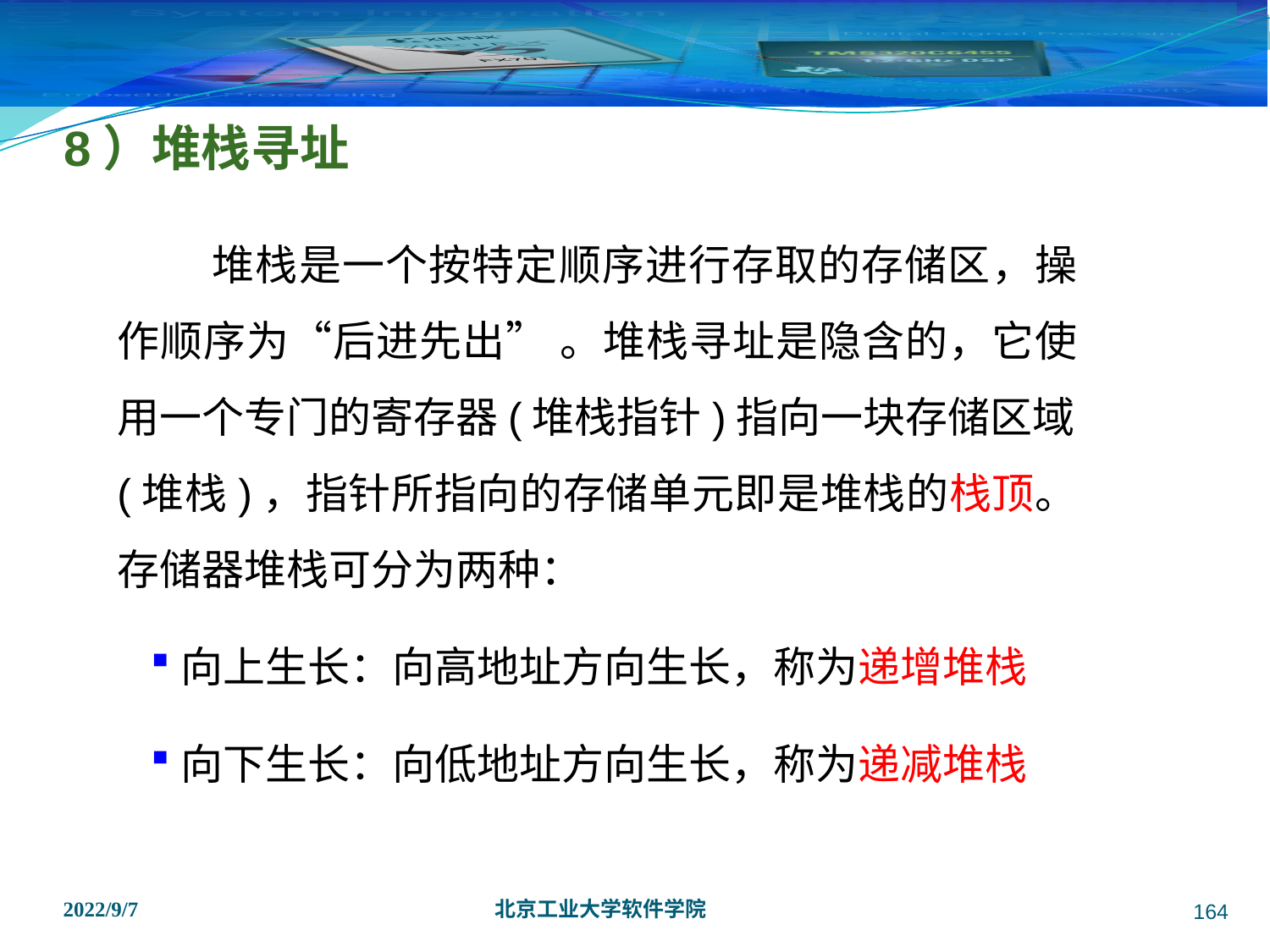

# 8）堆栈寻址
        堆栈是一个按特定顺序进行存取的存储区，操作顺序为“后进先出” 。堆栈寻址是隐含的，它使用一个专门的寄存器(堆栈指针)指向一块存储区域(堆栈)，指针所指向的存储单元即是堆栈的栈顶。存储器堆栈可分为两种：
向上生长：向高地址方向生长，称为递增堆栈
向下生长：向低地址方向生长，称为递减堆栈